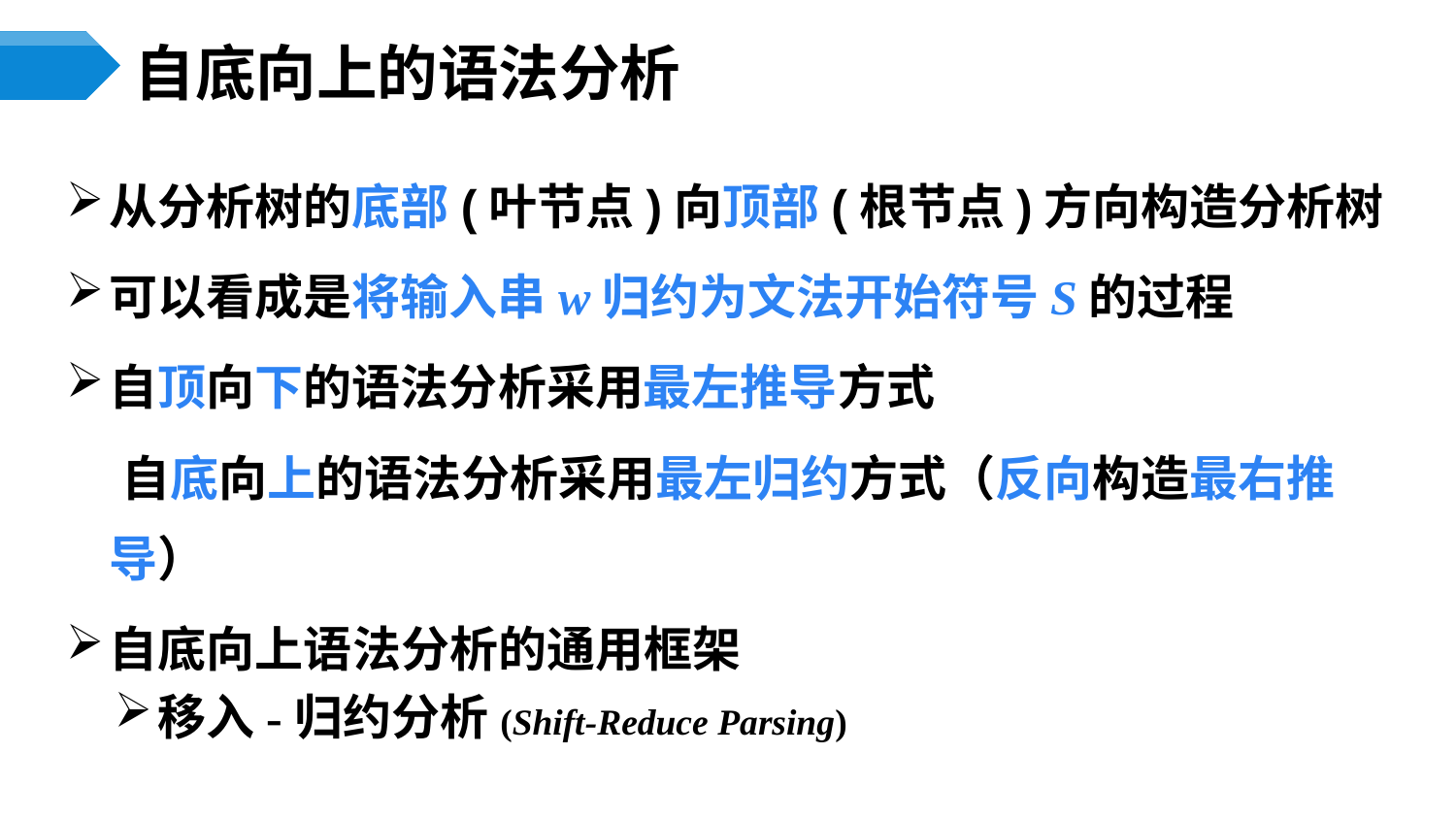

# 自底向上的语法分析
从分析树的底部(叶节点)向顶部(根节点)方向构造分析树
可以看成是将输入串w归约为文法开始符号S的过程
自顶向下的语法分析采用最左推导方式
    自底向上的语法分析采用最左归约方式（反向构造最右推导）
自底向上语法分析的通用框架
移入-归约分析(Shift-Reduce Parsing)